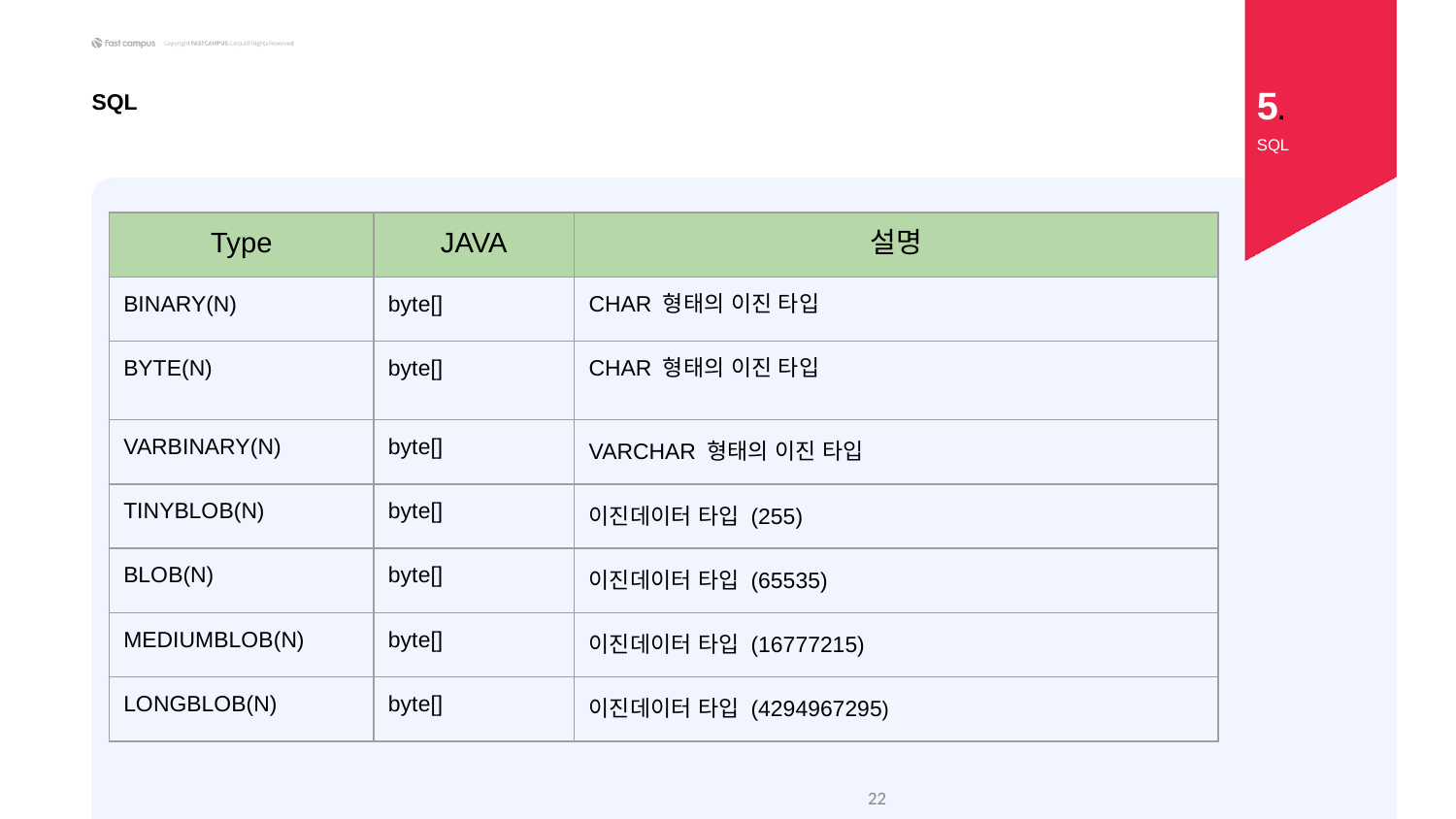

5.
SQL
SQL
| Type | JAVA | 설명 |
| --- | --- | --- |
| BINARY(N) | byte[] | CHAR 형태의 이진 타입 |
| BYTE(N) | byte[] | CHAR 형태의 이진 타입 |
| VARBINARY(N) | byte[] | VARCHAR 형태의 이진 타입 |
| TINYBLOB(N) | byte[] | 이진데이터 타입 (255) |
| BLOB(N) | byte[] | 이진데이터 타입 (65535) |
| MEDIUMBLOB(N) | byte[] | 이진데이터 타입 (16777215) |
| LONGBLOB(N) | byte[] | 이진데이터 타입 (4294967295) |
22